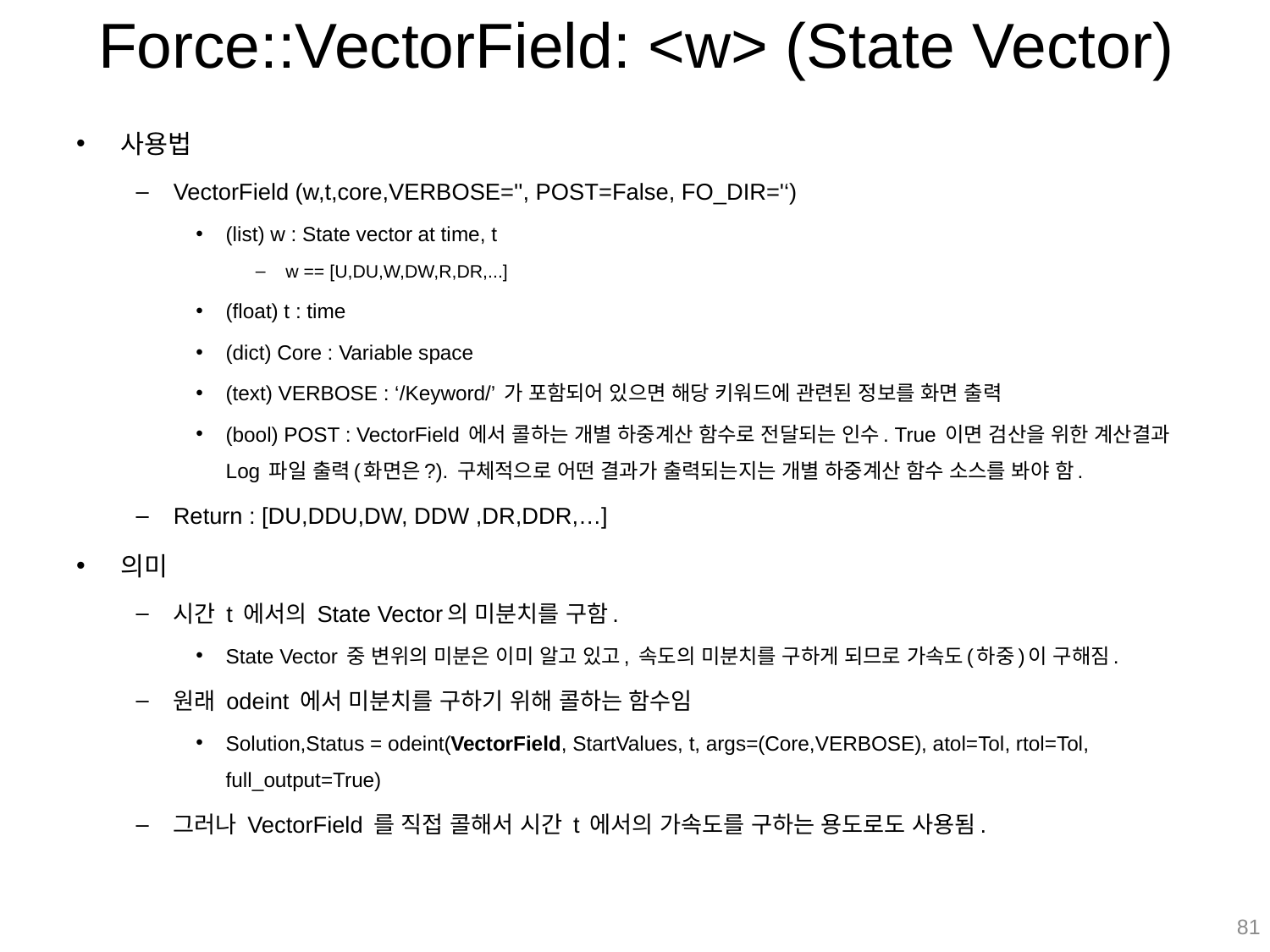

# Force::VectorField: <w> (State Vector)
사용법
VectorField (w,t,core,VERBOSE='', POST=False, FO_DIR='‘)
(list) w : State vector at time, t
w == [U,DU,W,DW,R,DR,...]
(float) t : time
(dict) Core : Variable space
(text) VERBOSE : ‘/Keyword/’ 가 포함되어 있으면 해당 키워드에 관련된 정보를 화면 출력
(bool) POST : VectorField 에서 콜하는 개별 하중계산 함수로 전달되는 인수. True 이면 검산을 위한 계산결과 Log 파일 출력(화면은?). 구체적으로 어떤 결과가 출력되는지는 개별 하중계산 함수 소스를 봐야 함.
Return : [DU,DDU,DW, DDW ,DR,DDR,…]
의미
시간 t 에서의 State Vector의 미분치를 구함.
State Vector 중 변위의 미분은 이미 알고 있고, 속도의 미분치를 구하게 되므로 가속도(하중)이 구해짐.
원래 odeint 에서 미분치를 구하기 위해 콜하는 함수임
Solution,Status = odeint(VectorField, StartValues, t, args=(Core,VERBOSE), atol=Tol, rtol=Tol, full_output=True)
그러나 VectorField 를 직접 콜해서 시간 t 에서의 가속도를 구하는 용도로도 사용됨.
81